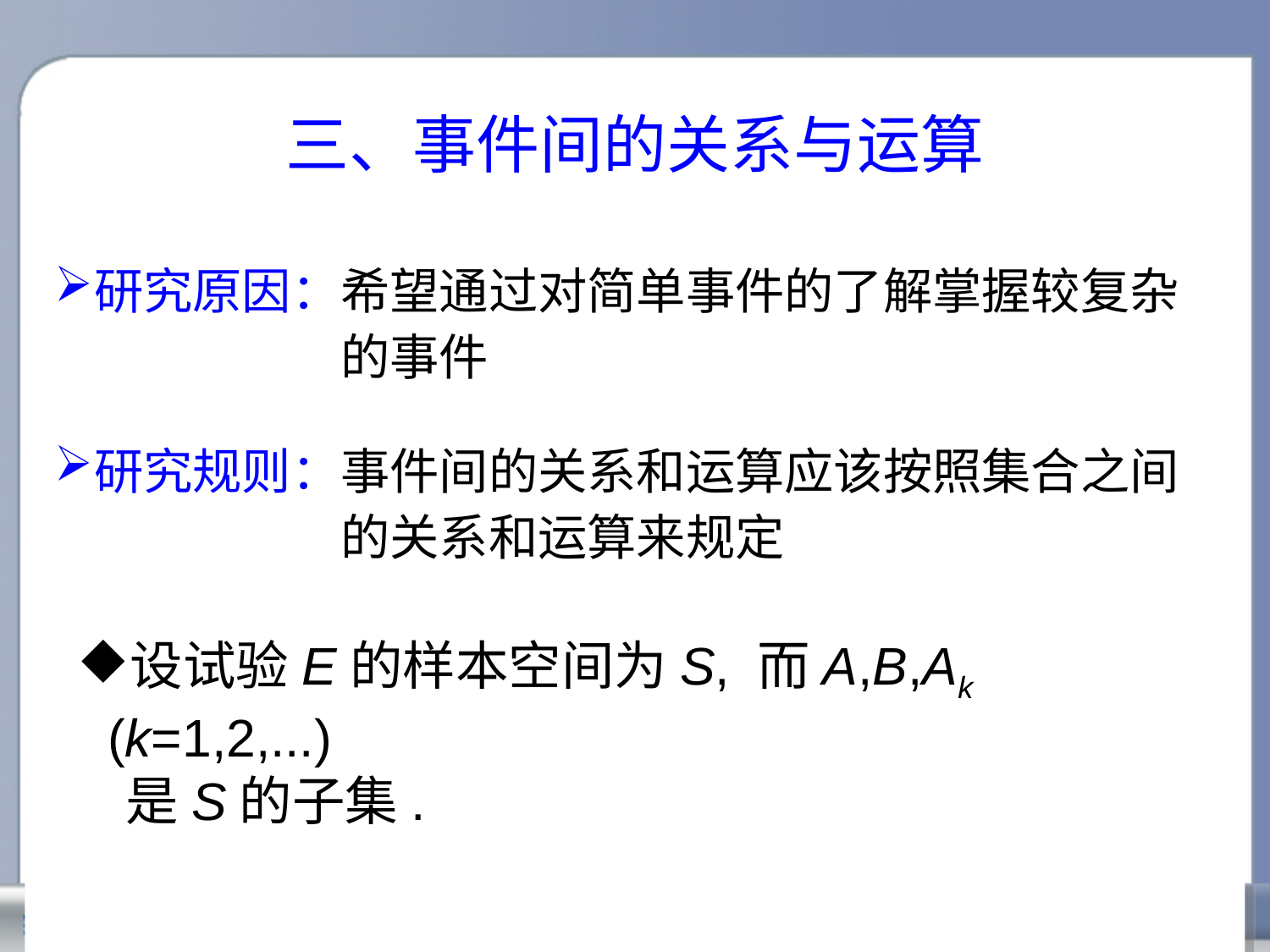

# 三、事件间的关系与运算
研究原因：
希望通过对简单事件的了解掌握较复杂的事件
研究规则：
事件间的关系和运算应该按照集合之间的关系和运算来规定
设试验E的样本空间为S, 而A,B,Ak (k=1,2,...)
   是S的子集.